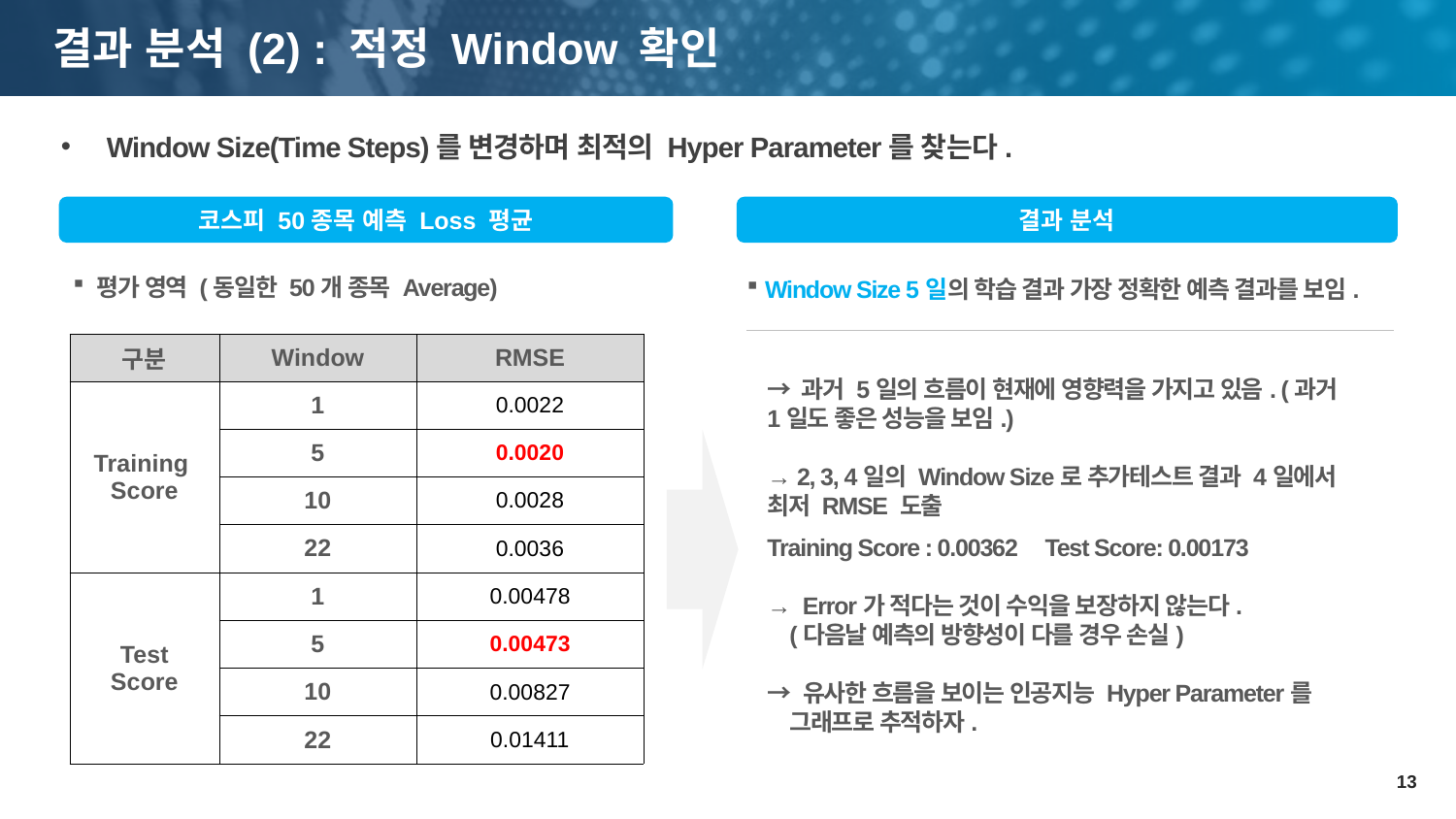

# 결과 분석 (2) : 적정 Window 확인
Window Size(Time Steps)를 변경하며 최적의 Hyper Parameter를 찾는다.
코스피 50종목 예측 Loss 평균
결과 분석
 평가 영역 (동일한 50개 종목 Average)
 Window Size 5일의 학습 결과 가장 정확한 예측 결과를 보임.
| 구분 | Window | RMSE |
| --- | --- | --- |
| Training Score | 1 | 0.0022 |
|  | 5 | 0.0020 |
|  | 10 | 0.0028 |
|  | 22 | 0.0036 |
| Test Score | 1 | 0.00478 |
|  | 5 | 0.00473 |
|  | 10 | 0.00827 |
|  | 22 | 0.01411 |
→ 과거 5일의 흐름이 현재에 영향력을 가지고 있음. (과거 1일도 좋은 성능을 보임.)

→ 2, 3, 4일의 Window Size로 추가테스트 결과 4일에서 최저 RMSE 도출
Training Score : 0.00362     Test Score: 0.00173

→  Error가 적다는 것이 수익을 보장하지 않는다.
    (다음날 예측의 방향성이 다를 경우 손실)

→ 유사한 흐름을 보이는 인공지능 Hyper Parameter를
    그래프로 추적하자.

13